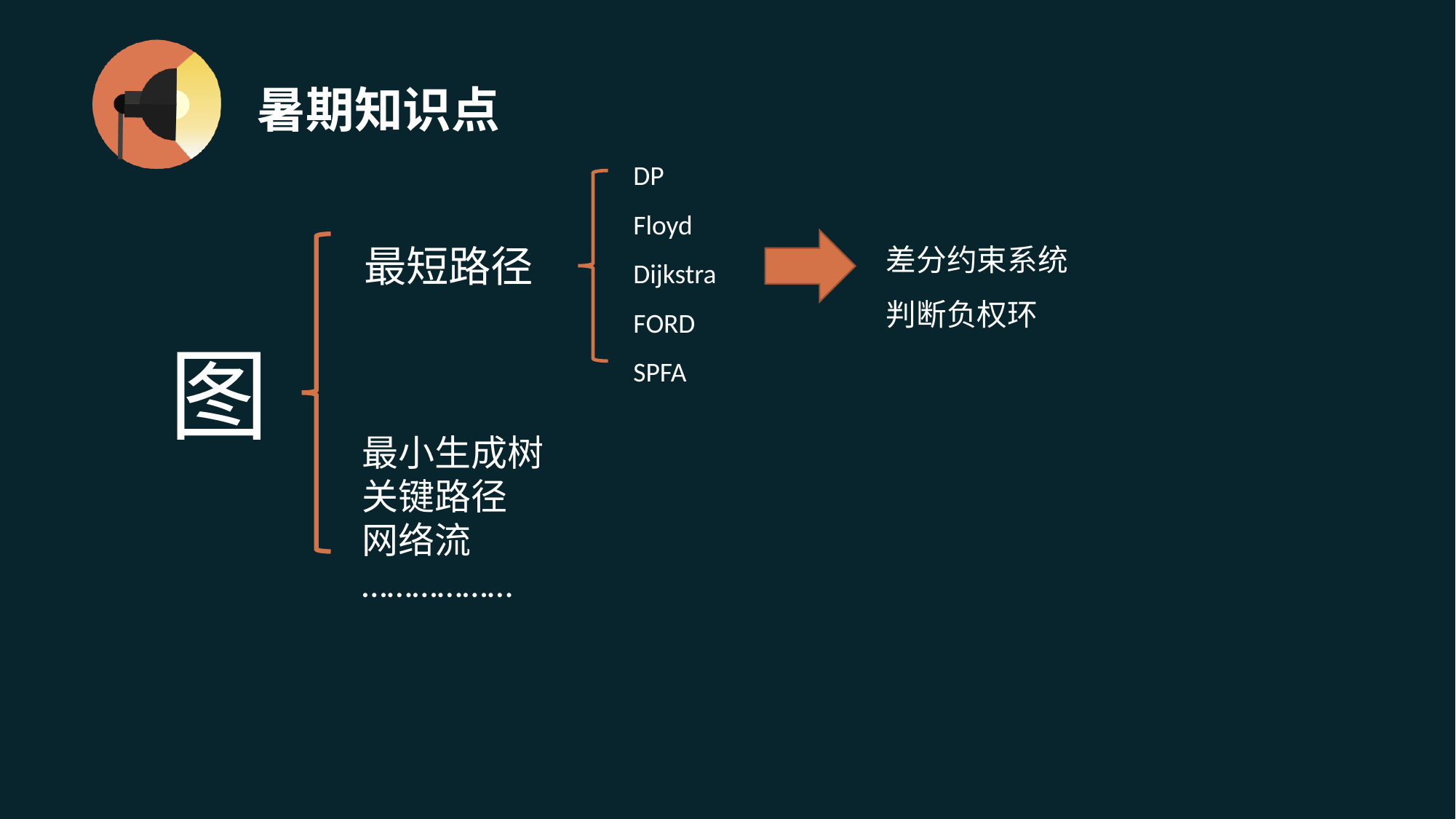

# 暑期知识点
DP
Floyd
Dijkstra
FORD
SPFA

差分约束系统
判断负权环

最短路径
图
最小生成树
关键路径
网络流
………………